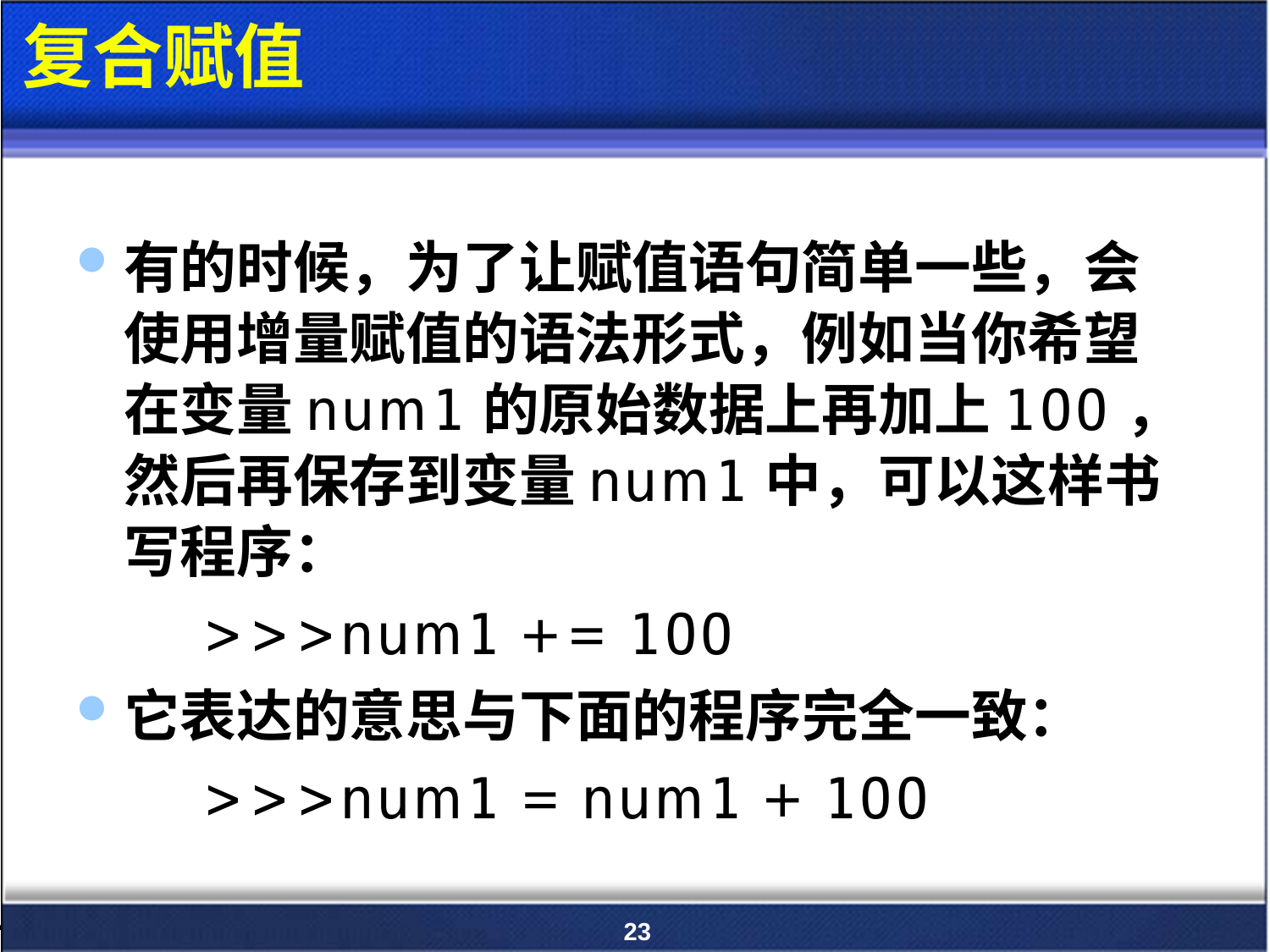

# 复合赋值
有的时候，为了让赋值语句简单一些，会使用增量赋值的语法形式，例如当你希望在变量num1的原始数据上再加上100，然后再保存到变量num1中，可以这样书写程序：
	>>>num1 += 100
它表达的意思与下面的程序完全一致：
	>>>num1 = num1 + 100

23